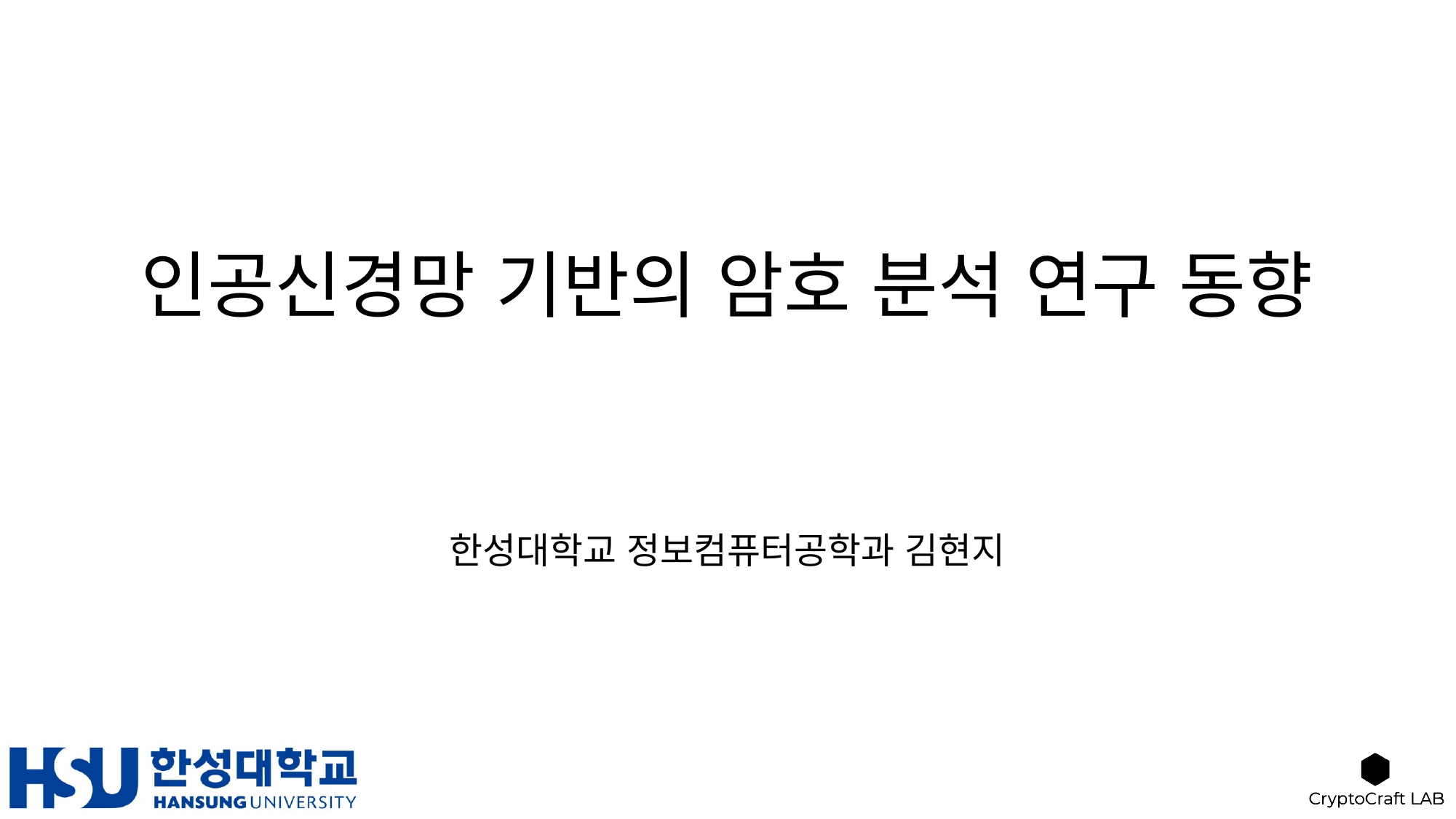

# 인공신경망 기반의 암호 분석 연구 동향
한성대학교 정보컴퓨터공학과 김현지